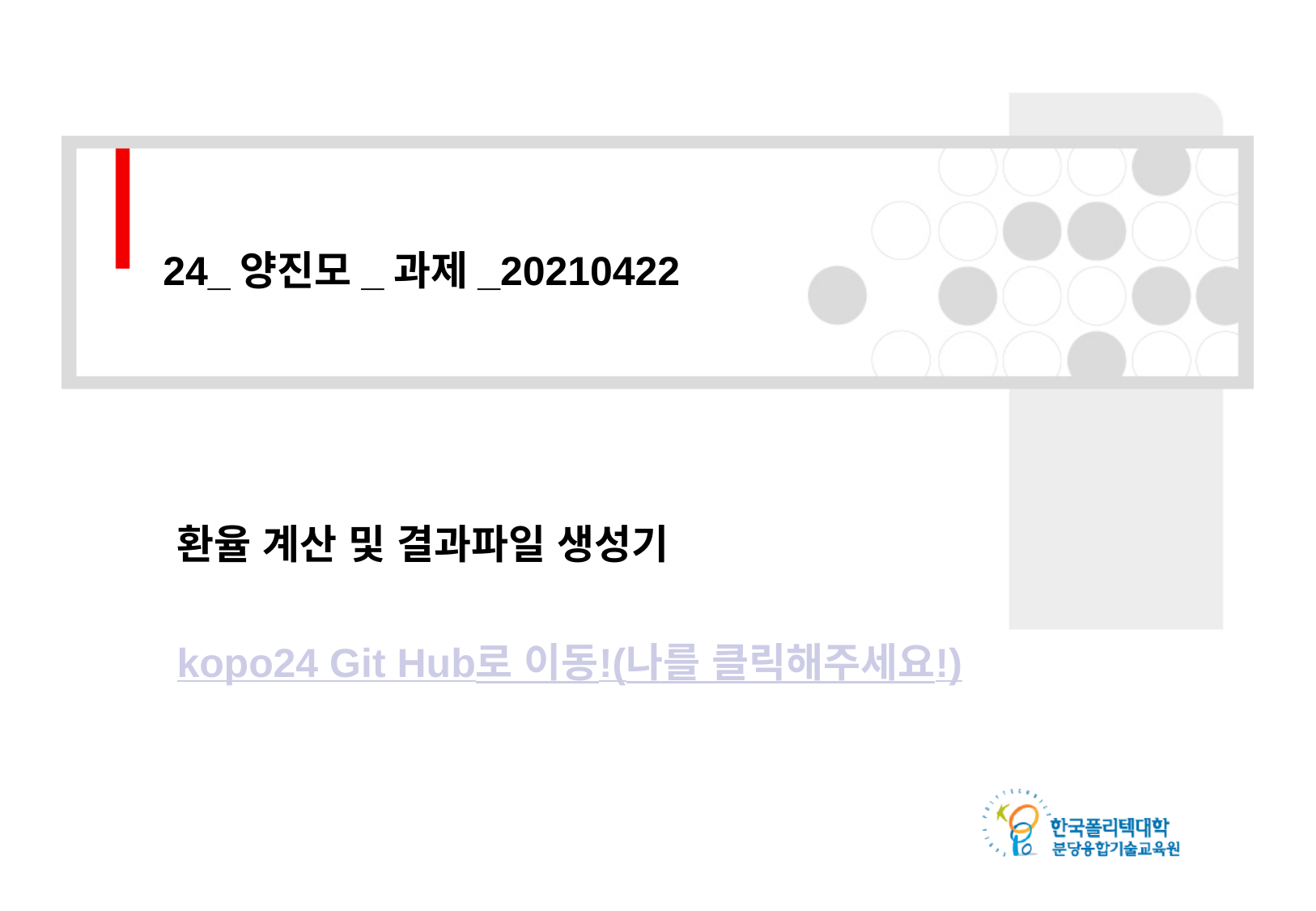

24_양진모_과제_20210422
환율 계산 및 결과파일 생성기

kopo24 Git Hub로 이동!(나를 클릭해주세요!)